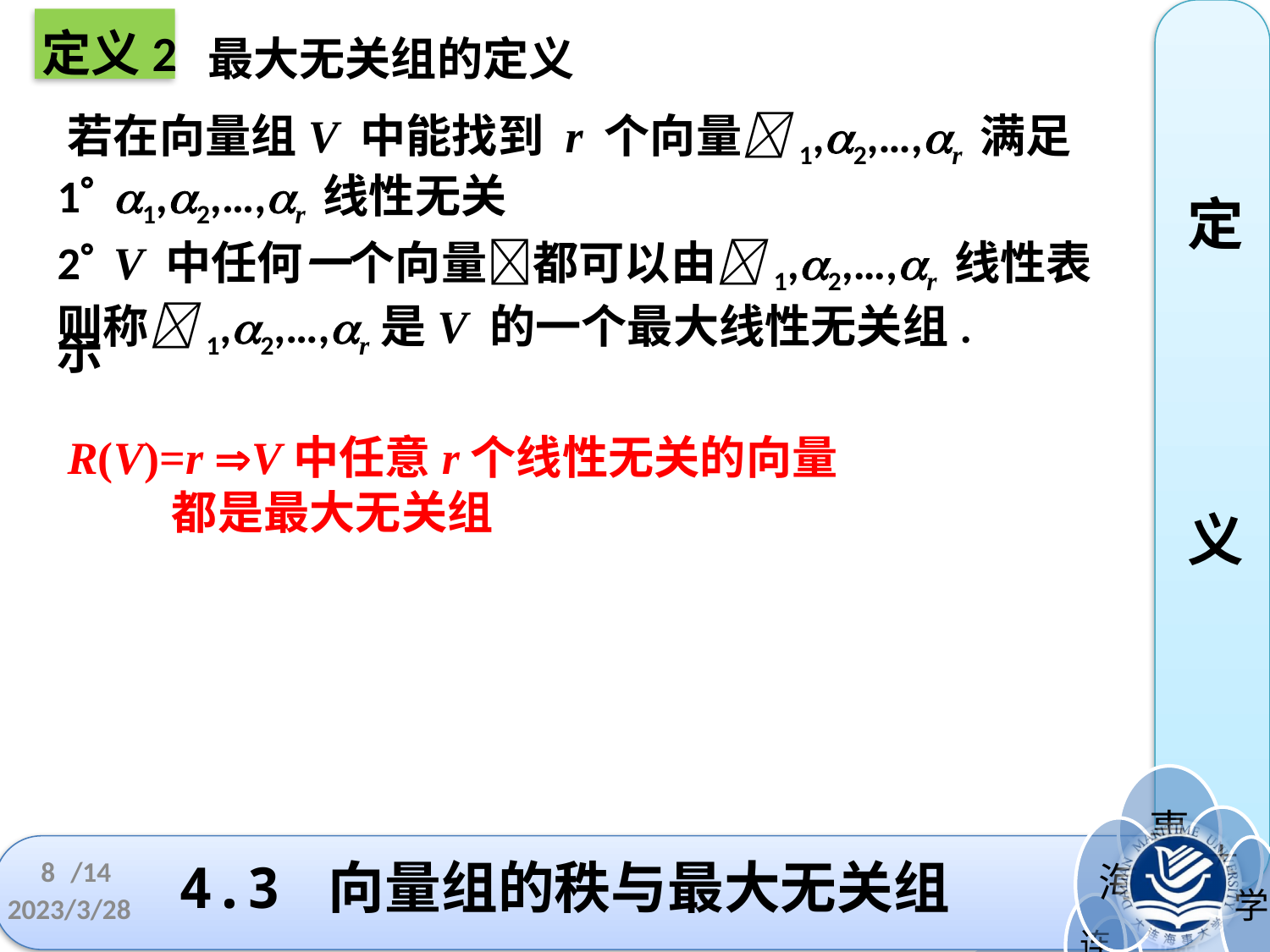

定义2
最大无关组的定义

定

义
若在向量组V 中能找到 r 个向量α1,α2,…,αr 满足
1°  α1,α2,…,αr 线性无关
2°  V 中任何一个向量β都可以由α1,α2,…,αr 线性表示
则称α1,α2,…,αr是V 的一个最大线性无关组.
R(V)=r ⇒V中任意r个线性无关的向量
         都是最大无关组
8
# 4.3 向量组的秩与最大无关组
/14
2023/3/28